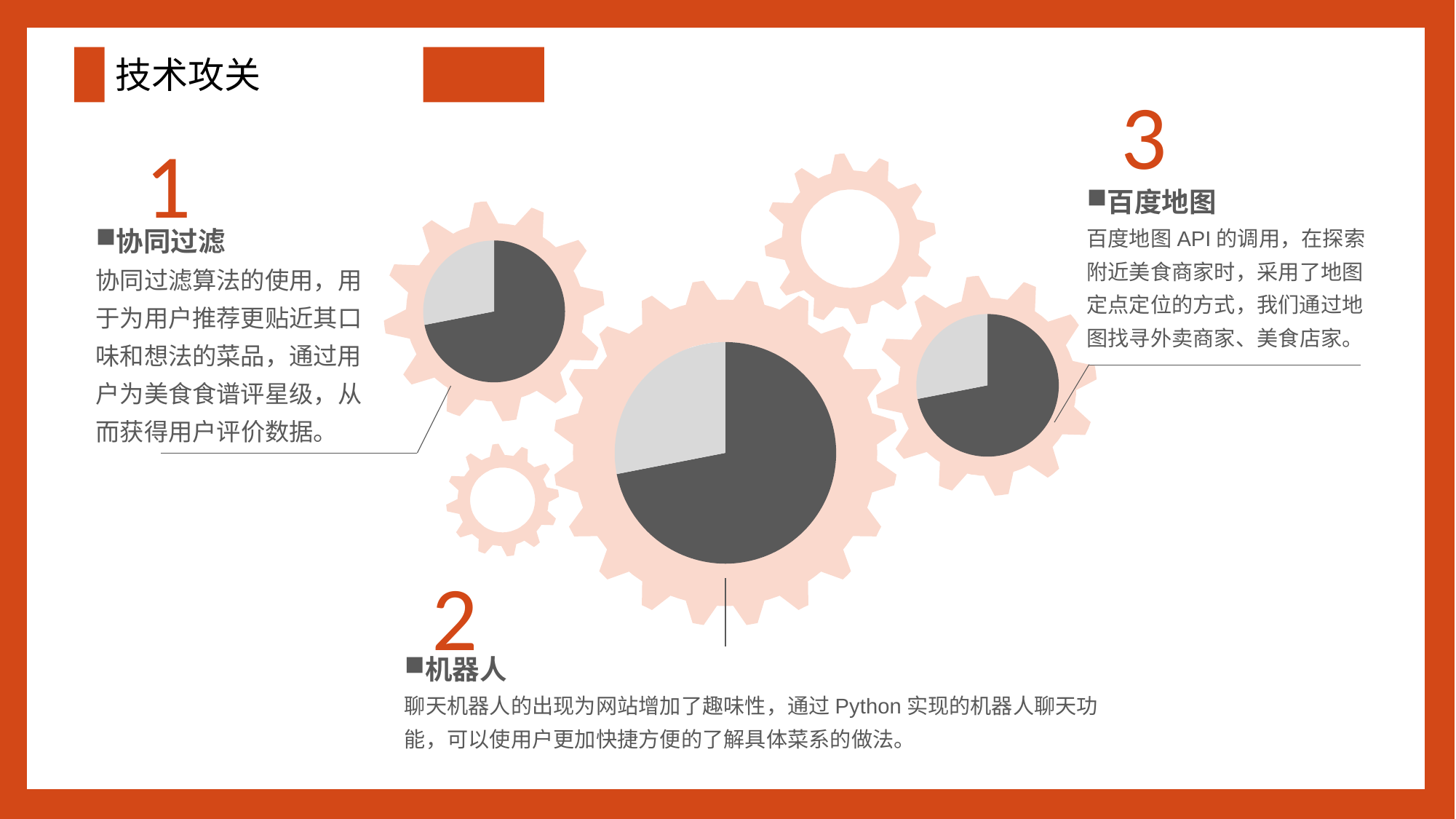

# 技术攻关
3
1

百度地图
百度地图API的调用，在探索附近美食商家时，采用了地图定点定位的方式，我们通过地图找寻外卖商家、美食店家。

协同过滤
协同过滤算法的使用，用于为用户推荐更贴近其口味和想法的菜品，通过用户为美食食谱评星级，从而获得用户评价数据。

### Chart

| Category | 销售 |
|---|---|
| 第一季度 | 8.2 |
| 第二季度 | 3.2 |

### Chart

| Category | 销售 |
|---|---|
| 第一季度 | 8.2 |
| 第二季度 | 3.2 |

### Chart

| Category | 销售 |
|---|---|
| 第一季度 | 8.2 |
| 第二季度 | 3.2 |
2
机器人
聊天机器人的出现为网站增加了趣味性，通过Python实现的机器人聊天功能，可以使用户更加快捷方便的了解具体菜系的做法。